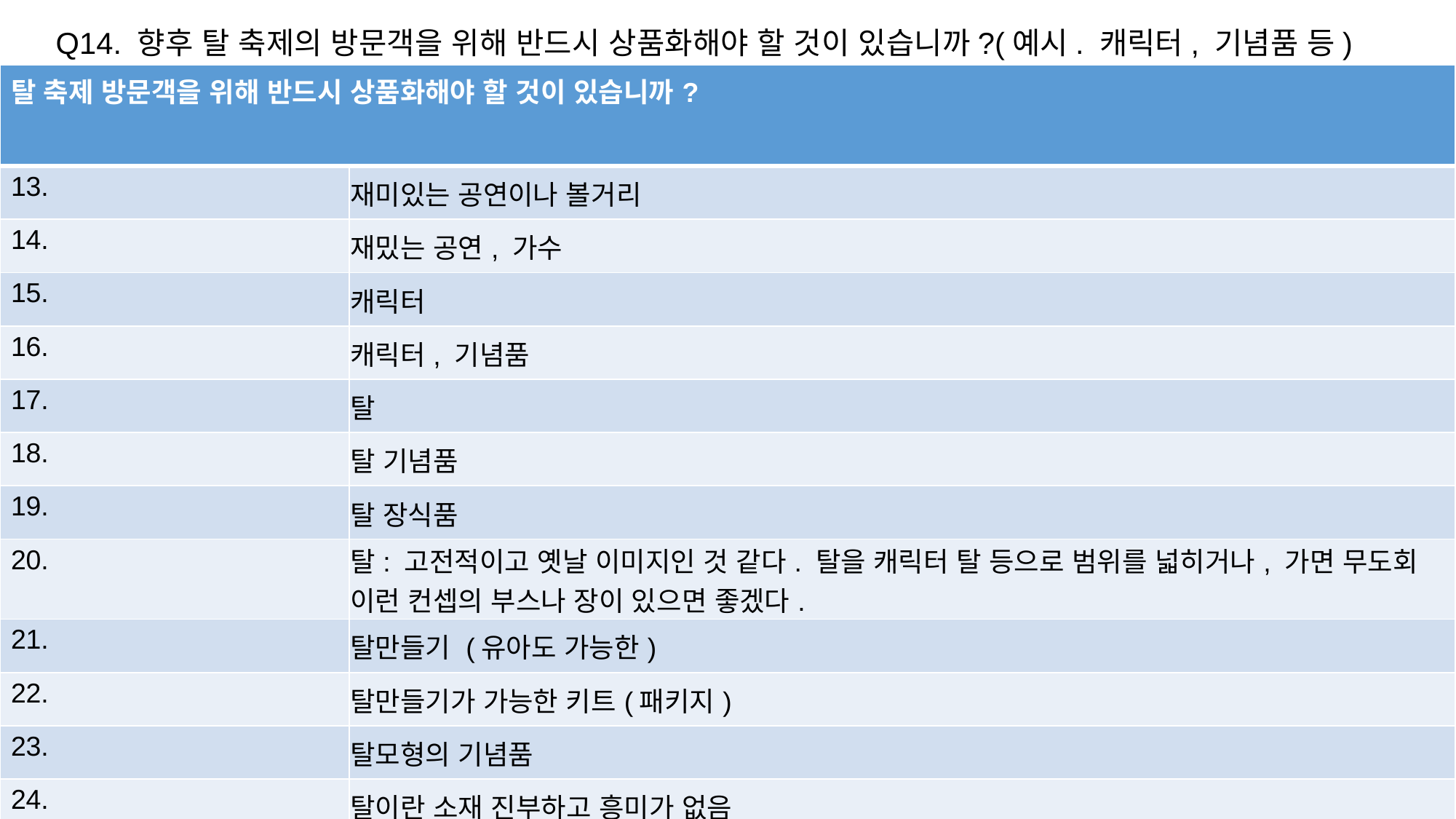

Q14. 향후 탈 축제의 방문객을 위해 반드시 상품화해야 할 것이 있습니까?(예시. 캐릭터, 기념품 등)
| 탈 축제 방문객을 위해 반드시 상품화해야 할 것이 있습니까? |  |
| --- | --- |
| 13. | 재미있는 공연이나 볼거리 |
| 14. | 재밌는 공연, 가수 |
| 15. | 캐릭터 |
| 16. | 캐릭터, 기념품 |
| 17. | 탈 |
| 18. | 탈 기념품 |
| 19. | 탈 장식품 |
| 20. | 탈: 고전적이고 옛날 이미지인 것 같다. 탈을 캐릭터 탈 등으로 범위를 넓히거나, 가면 무도회 이런 컨셉의 부스나 장이 있으면 좋겠다. |
| 21. | 탈만들기 (유아도 가능한) |
| 22. | 탈만들기가 가능한 키트(패키지) |
| 23. | 탈모형의 기념품 |
| 24. | 탈이란 소재 진부하고 흥미가 없음 |